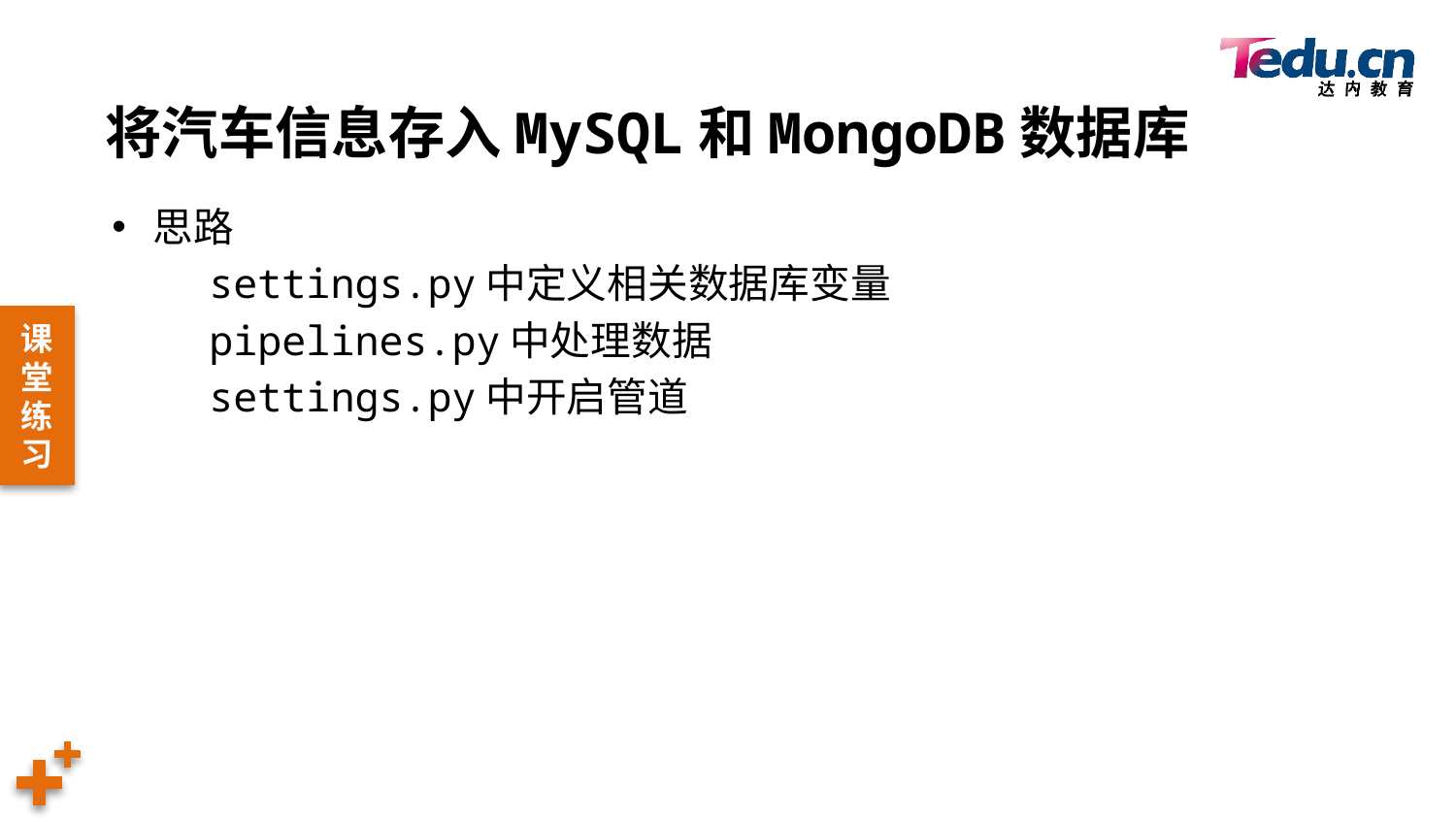

# 将汽车信息存入MySQL和MongoDB数据库
思路
    settings.py中定义相关数据库变量
    pipelines.py中处理数据
    settings.py中开启管道